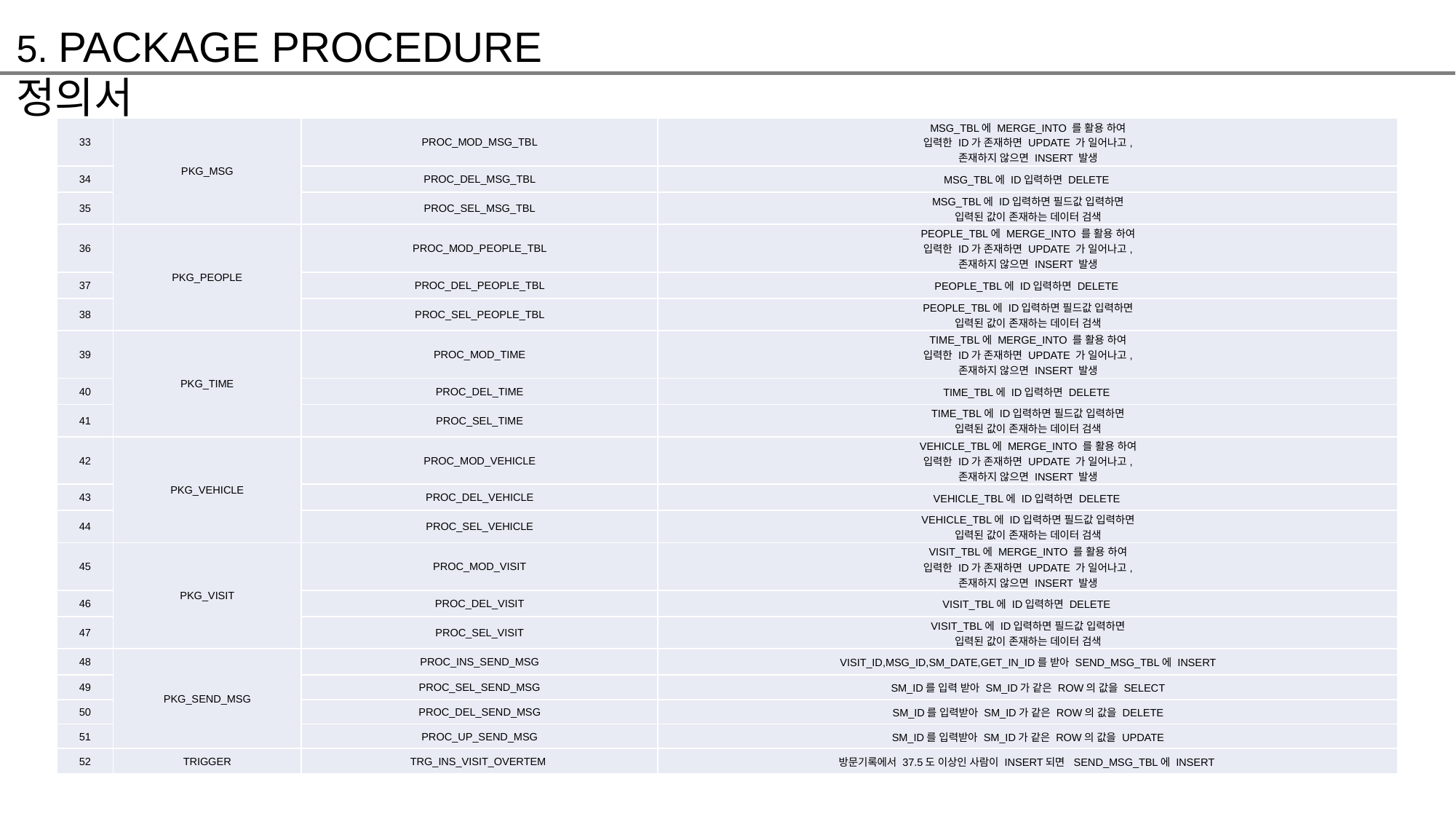

5. PACKAGE PROCEDURE 정의서
| 33 | PKG\_MSG | PROC\_MOD\_MSG\_TBL | MSG\_TBL에 MERGE\_INTO 를 활용 하여 입력한 ID가 존재하면 UPDATE 가 일어나고, 존재하지 않으면 INSERT 발생 |
| --- | --- | --- | --- |
| 34 |  | PROC\_DEL\_MSG\_TBL | MSG\_TBL에 ID입력하면 DELETE |
| 35 |  | PROC\_SEL\_MSG\_TBL | MSG\_TBL에 ID입력하면 필드값 입력하면 입력된 값이 존재하는 데이터 검색 |
| 36 | PKG\_PEOPLE | PROC\_MOD\_PEOPLE\_TBL | PEOPLE\_TBL에 MERGE\_INTO 를 활용 하여 입력한 ID가 존재하면 UPDATE 가 일어나고, 존재하지 않으면 INSERT 발생 |
| 37 |  | PROC\_DEL\_PEOPLE\_TBL | PEOPLE\_TBL에 ID입력하면 DELETE |
| 38 |  | PROC\_SEL\_PEOPLE\_TBL | PEOPLE\_TBL에 ID입력하면 필드값 입력하면 입력된 값이 존재하는 데이터 검색 |
| 39 | PKG\_TIME | PROC\_MOD\_TIME | TIME\_TBL에 MERGE\_INTO 를 활용 하여 입력한 ID가 존재하면 UPDATE 가 일어나고, 존재하지 않으면 INSERT 발생 |
| 40 |  | PROC\_DEL\_TIME | TIME\_TBL에 ID입력하면 DELETE |
| 41 |  | PROC\_SEL\_TIME | TIME\_TBL에 ID입력하면 필드값 입력하면 입력된 값이 존재하는 데이터 검색 |
| 42 | PKG\_VEHICLE | PROC\_MOD\_VEHICLE | VEHICLE\_TBL에 MERGE\_INTO 를 활용 하여 입력한 ID가 존재하면 UPDATE 가 일어나고, 존재하지 않으면 INSERT 발생 |
| 43 |  | PROC\_DEL\_VEHICLE | VEHICLE\_TBL에 ID입력하면 DELETE |
| 44 |  | PROC\_SEL\_VEHICLE | VEHICLE\_TBL에 ID입력하면 필드값 입력하면 입력된 값이 존재하는 데이터 검색 |
| 45 | PKG\_VISIT | PROC\_MOD\_VISIT | VISIT\_TBL에 MERGE\_INTO 를 활용 하여 입력한 ID가 존재하면 UPDATE 가 일어나고, 존재하지 않으면 INSERT 발생 |
| 46 |  | PROC\_DEL\_VISIT | VISIT\_TBL에 ID입력하면 DELETE |
| 47 |  | PROC\_SEL\_VISIT | VISIT\_TBL에 ID입력하면 필드값 입력하면 입력된 값이 존재하는 데이터 검색 |
| 48 | PKG\_SEND\_MSG | PROC\_INS\_SEND\_MSG | VISIT\_ID,MSG\_ID,SM\_DATE,GET\_IN\_ID를 받아 SEND\_MSG\_TBL에 INSERT |
| 49 |  | PROC\_SEL\_SEND\_MSG | SM\_ID를 입력 받아 SM\_ID가 같은 ROW의 값을 SELECT |
| 50 |  | PROC\_DEL\_SEND\_MSG | SM\_ID를 입력받아 SM\_ID가 같은 ROW의 값을 DELETE |
| 51 |  | PROC\_UP\_SEND\_MSG | SM\_ID를 입력받아 SM\_ID가 같은 ROW의 값을 UPDATE |
| 52 | TRIGGER | TRG\_INS\_VISIT\_OVERTEM | 방문기록에서 37.5도 이상인 사람이 INSERT되면 SEND\_MSG\_TBL에 INSERT |
| 순번 | 패키지명 | 프로시저 명 | 업무 |
| --- | --- | --- | --- |
| 1 | PKG\_PROCESS | PROC\_INS\_CONTACT\_CONTAGION | 확진자와 밀접접촉자 찾은 다음 문자발송 테이블에 INSERT |
| 2 |  | PROC\_FIND\_PLACE | 확진자가 돌아다니 동선찾아 내는 프로시저 |
| 3 |  | PROC\_FIRST\_CONTAGION | 최초 확진자와 접촉한 사람 동선찾아 문자발송 테이블 INSERT |
| 4 |  | PROC\_GENDER | 성별 기준 확진자 수 찾아내는 프로시저 |
| 5 |  | PROC\_MANY\_TRACKING | 동선이 가장 많은 |
| 6 |  | PROC\_SELF\_ISOLATION\_LIST | 자가 격리자 |
| 7 |  | PROC\_CON\_AVG\_AGE | 확진자 평균 나이 |
| 8 |  | PROC\_CON\_STAY\_TIME | 확진자가 방문지별 머문 시간 |
| 9 |  | PROC\_SEL\_CHECK\_UP\_N | 코로나 검사를 받았지만 결과가 음성인 사람을 보여주는 프로시저 |
| 10 |  | PROC\_SEL\_CON | 매개변수를 받아와서 날짜별/지역별/교통수단별 확진자 발생수 검색하는 프로시저 |
| 11 |  | PROC\_SEL\_CON\_PLUS | 날짜별 확진자 발생 수를 활용하여 전일 대비 확진자 증감 수를 보여주는 프로시저 |
| 12 |  | PROC\_SEL\_CON\_RATE | 검사 테이블에서 검사한 결과를 날짜별로 검사 몇건, 확진 몇건 데이터를 가져와서 날짜별 확진률 구하는 프로시저 |
| 13 |  | PROC\_SEL\_INFECTION\_BUILDINGS | 확진자가 발생한 건물 명단 중에서 일정 수치 이상 확진자가 발생한 건물은 집단 감염 발생지로 지정하고, 집단 감염 발생지를 검색할 수 있는 프로시저 |
| 14 |  | PROC\_SEL\_NOT\_CHK | 확진자와 접촉하여 코로나 검사 대상에 지정됐지만 현재 검사받은 사람 테이블에 들어있지 않은 사람을 검색하는 프로시저 |
| 15 | PKG\_ADDRESS | PROC\_MOD\_ADDRESS\_TBL | ADDRESS\_TBL에 MERGE\_INTO 를 활용 하여 입력한 ID가 존재하면 UPDATE 가 일어나고, 존재하지 않으면 INSERT 발생 |
| 16 |  | PROC\_DEL\_ADDRESS\_TBL | ADDRESS\_TBL에 ID입력하면 DELETE |
| 17 |  | PROC\_SEL\_ADDRESS\_TBL | ADDRESS\_TBL에 ID입력하면 필드값 입력하면 입력된 값이 존재하는 데이터 검색 |
| 18 | PKG\_BUILDINGS | PROC\_MOD\_BULIDING\_TBL | BUILDING\_TBL에 MERGE\_INTO 를 활용 하여 입력한 ID가 존재하면 UPDATE 가 일어나고, 존재하지 않으면 INSERT 발생 |
| --- | --- | --- | --- |
| 19 |  | PROC\_DEL\_BULIDING\_TBL | BUILDING\_TBL에 ID입력하면 DELETE |
| 20 |  | PROC\_SEL\_BULIDING\_TBL | BUILDING\_TBL에 ID입력하면 필드값 입력하면 입력된 값이 존재하는 데이터 검색 |
| 21 | PKG\_CHECK\_UP | PROC\_MOD\_CHECKUP | CHECK\_UP\_TBL에 MERGE\_INTO 를 활용 하여 입력한 ID가 존재하면 UPDATE 가 일어나고, 존재하지 않으면 INSERT 발생 |
| 22 |  | PROC\_DEL\_CHECKUP | CHECK\_UP\_TBL에 ID입력하면 DELETE |
| 23 |  | PROC\_SEL\_CHECKUP | CHECK\_UP\_TBL에 ID입력하면 필드값 입력하면 입력된 값이 존재하는 데이터 검색 |
| 24 | PKG\_CONTAGION | PROC\_MOD\_CONTAGION | CONTAGION\_TBL에 MERGE\_INTO 를 활용 하여 입력한 ID가 존재하면 UPDATE 가 일어나고, 존재하지 않으면 INSERT 발생 |
| 25 |  | PROC\_DEL\_CONTAGION | CONTAGION\_TBL에 ID입력하면 DELETE |
| 26 |  | PROC\_SEL\_CONTAGION | CONTAGION\_TBL에 ID입력하면 필드값 입력하면 입력된 값이 존재하는 데이터 검색 |
| 27 | PKG\_GET\_IN | PROC\_MOD\_GET\_IN | GET\_IN\_TBL에 MERGE\_INTO 를 활용 하여 입력한 ID가 존재하면 UPDATE 가 일어나고, 존재하지 않으면 INSERT 발생 |
| 28 |  | PROC\_DEL\_GET\_IN | GET\_IN\_TBL에 ID입력하면 DELETE |
| 29 |  | PROC\_SEL\_GET\_IN | GET\_IN\_TBL에 ID입력하면 필드값 입력하면 입력된 값이 존재하는 데이터 검색 |
| 30 | PKG\_GROUP | PROC\_MOD\_GROUP\_TBL | GROUP\_TBL에 MERGE\_INTO 를 활용 하여 입력한 ID가 존재하면 UPDATE 가 일어나고, 존재하지 않으면 INSERT 발생 |
| 31 |  | PROC\_DEL\_GROUP\_TBL | GROUP\_TBL에 ID입력하면 DELETE |
| 32 |  | PROC\_SEL\_GROUP\_TBL | GROUP\_TBL에 ID입력하면 필드값 입력하면 입력된 값이 존재하는 데이터 검색 |